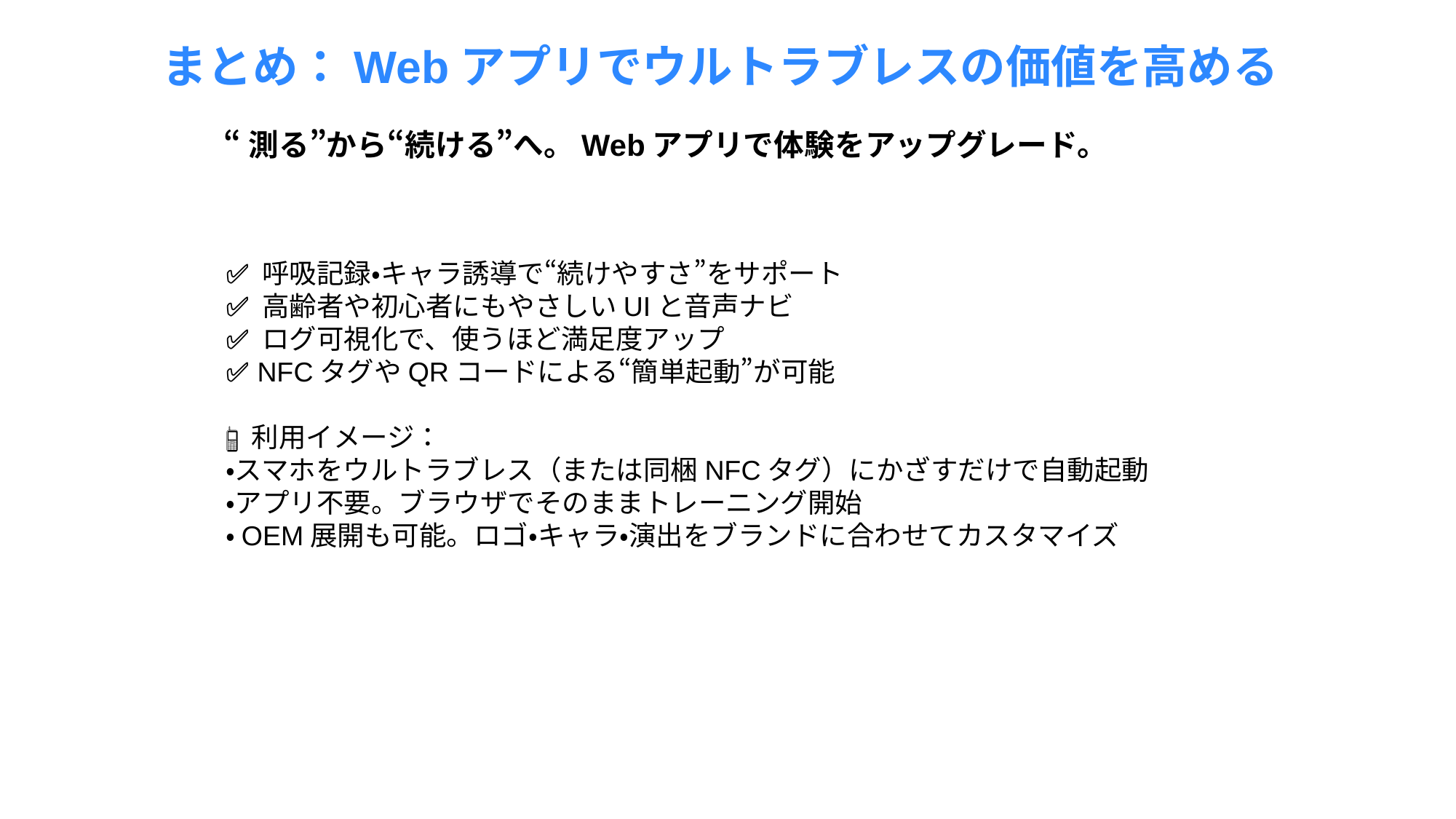

まとめ：Webアプリでウルトラブレスの価値を高める
“測る”から“続ける”へ。Webアプリで体験をアップグレード。

✅ 呼吸記録・キャラ誘導で“続けやすさ”をサポート
✅ 高齢者や初心者にもやさしいUIと音声ナビ
✅ ログ可視化で、使うほど満足度アップ
✅ NFCタグやQRコードによる“簡単起動”が可能

📱 利用イメージ：
・スマホをウルトラブレス（または同梱NFCタグ）にかざすだけで自動起動
・アプリ不要。ブラウザでそのままトレーニング開始
・OEM展開も可能。ロゴ・キャラ・演出をブランドに合わせてカスタマイズ